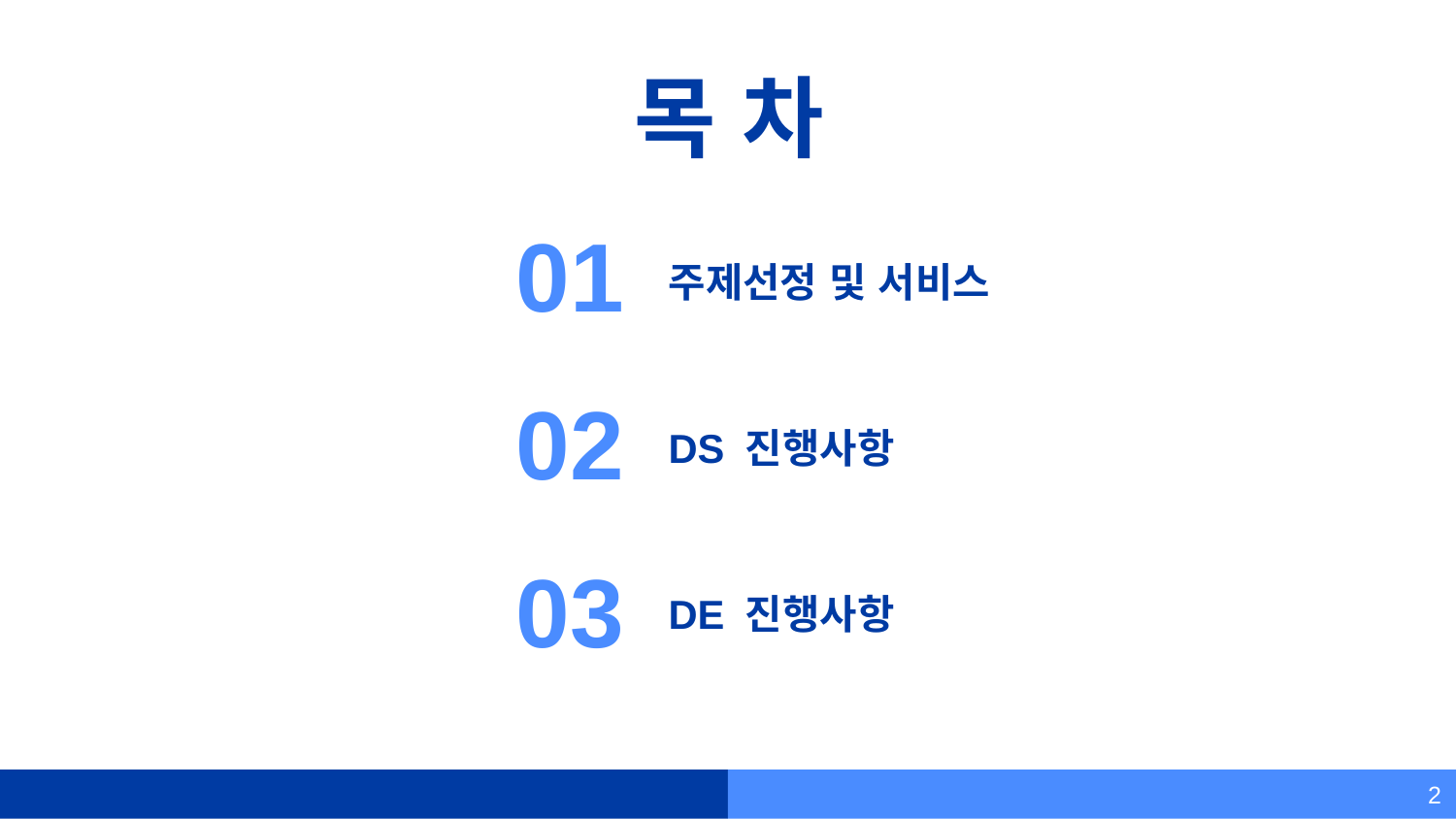

# 목 차
01
주제선정 및 서비스
02
DS 진행사항
03
DE 진행사항
2